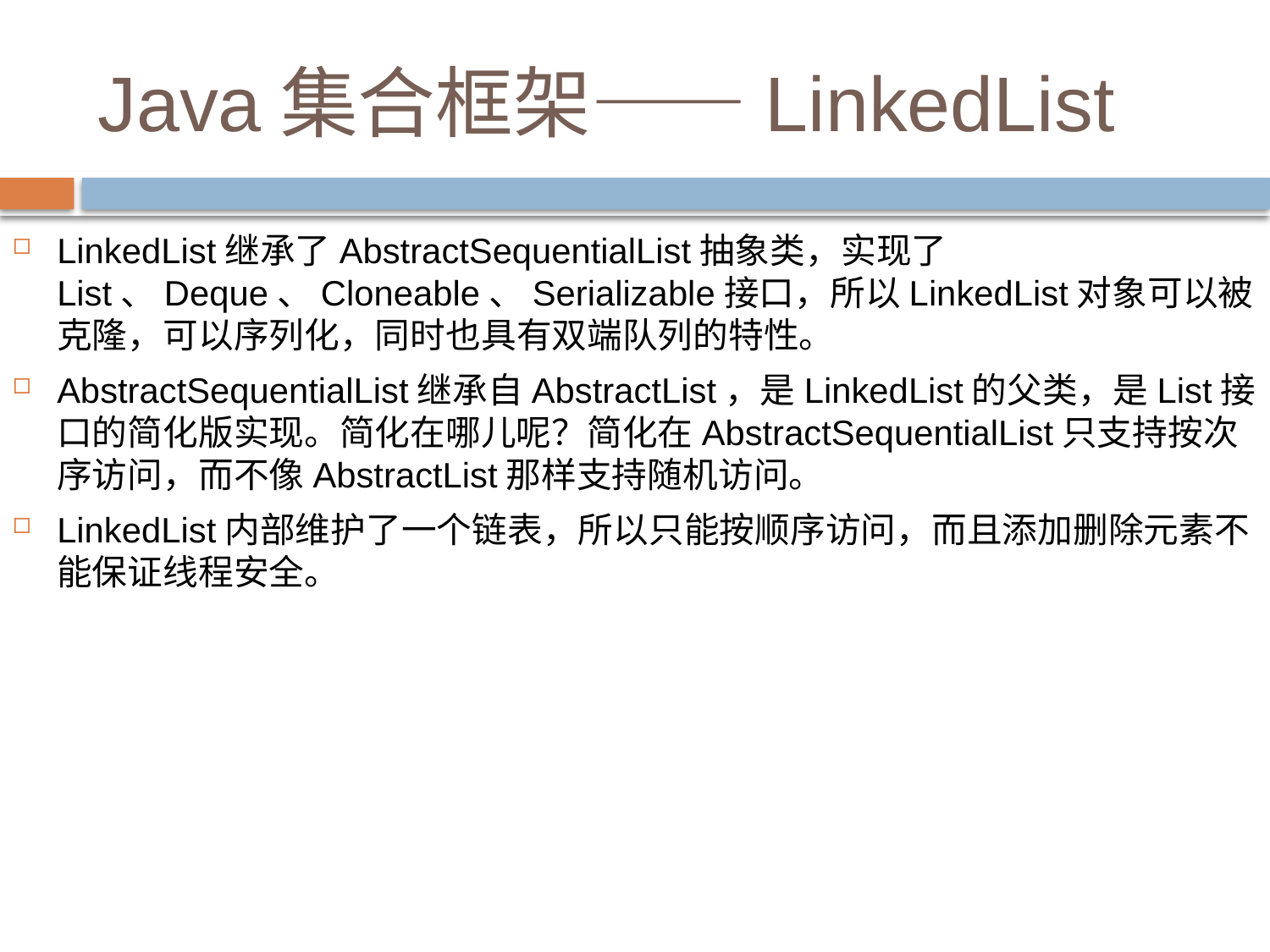

# Java集合框架——LinkedList
LinkedList继承了AbstractSequentialList抽象类，实现了List、Deque、Cloneable、Serializable接口，所以LinkedList对象可以被克隆，可以序列化，同时也具有双端队列的特性。
AbstractSequentialList继承自AbstractList，是LinkedList的父类，是List接口的简化版实现。简化在哪儿呢？简化在AbstractSequentialList只支持按次序访问，而不像AbstractList那样支持随机访问。
LinkedList内部维护了一个链表，所以只能按顺序访问，而且添加删除元素不能保证线程安全。